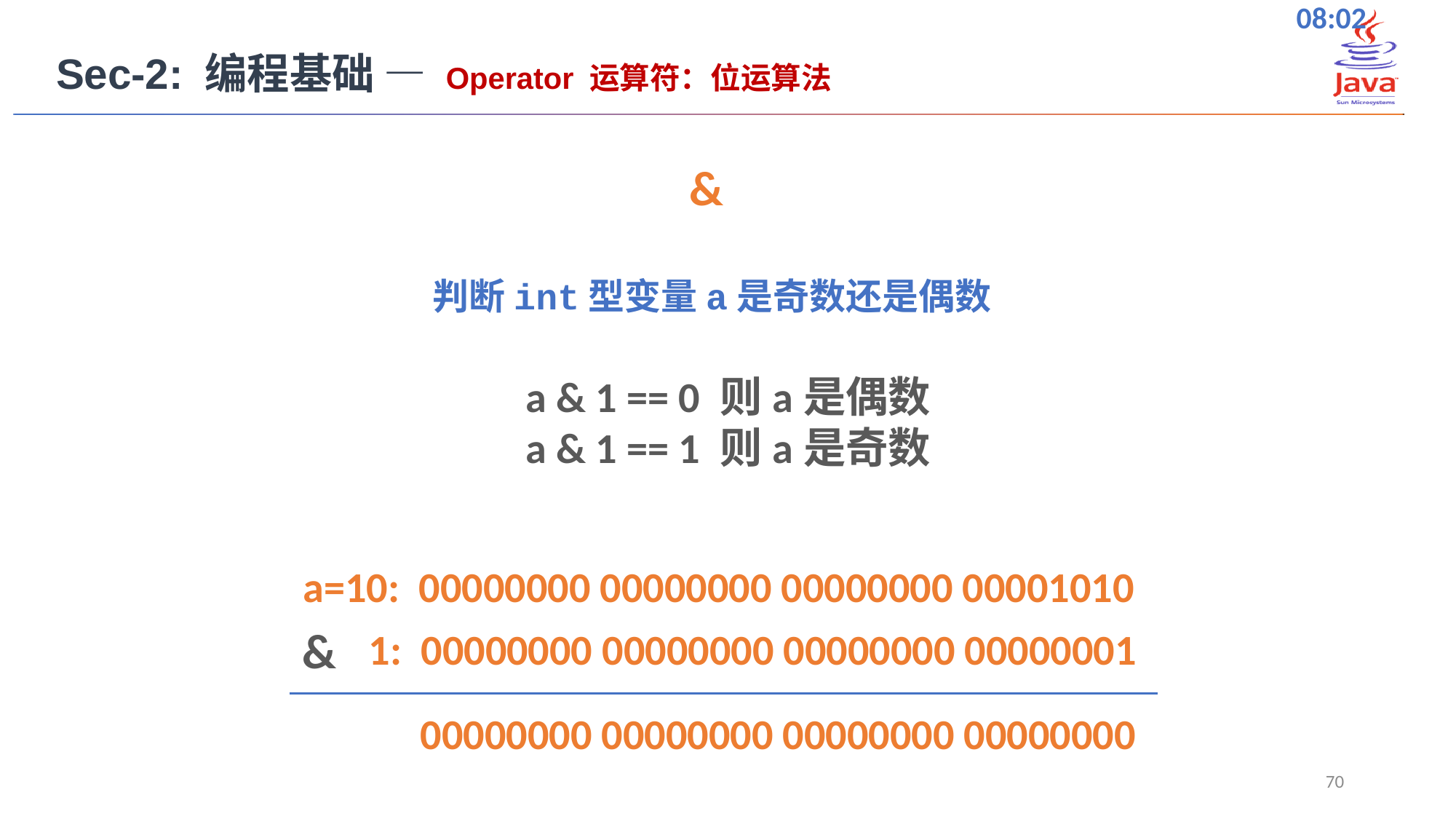

Sec-2: 编程基础 — Operator 运算符：位运算法
&
判断int型变量a是奇数还是偶数
a & 1 == 0 则a是偶数
a & 1 == 1 则a是奇数
a=10:  00000000 00000000 00000000 00001010
&
       1:  00000000 00000000 00000000 00000001
            00000000 00000000 00000000 00000000
70